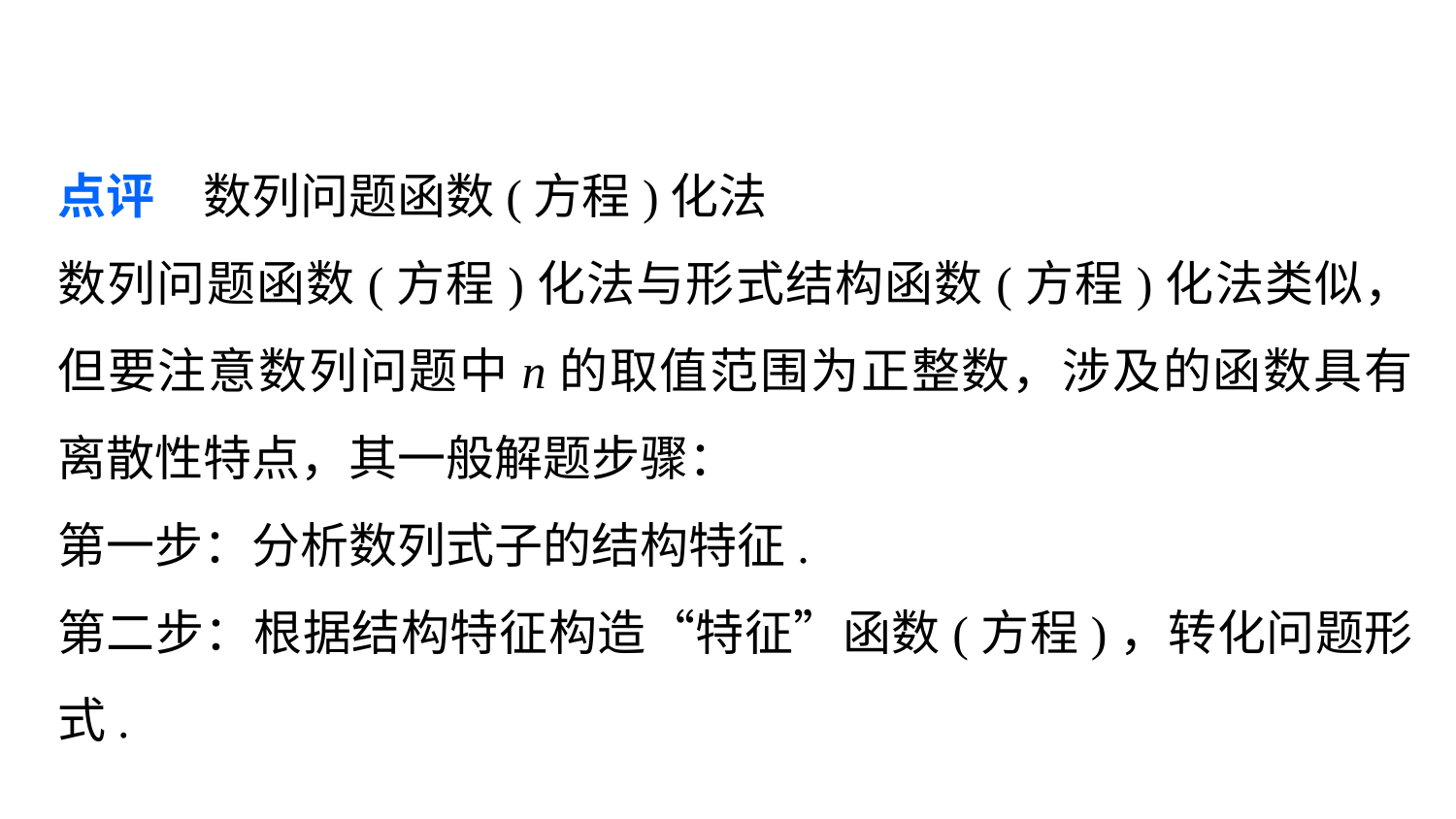

点评　数列问题函数(方程)化法
数列问题函数(方程)化法与形式结构函数(方程)化法类似，但要注意数列问题中n的取值范围为正整数，涉及的函数具有离散性特点，其一般解题步骤：
第一步：分析数列式子的结构特征.
第二步：根据结构特征构造“特征”函数(方程)，转化问题形式.